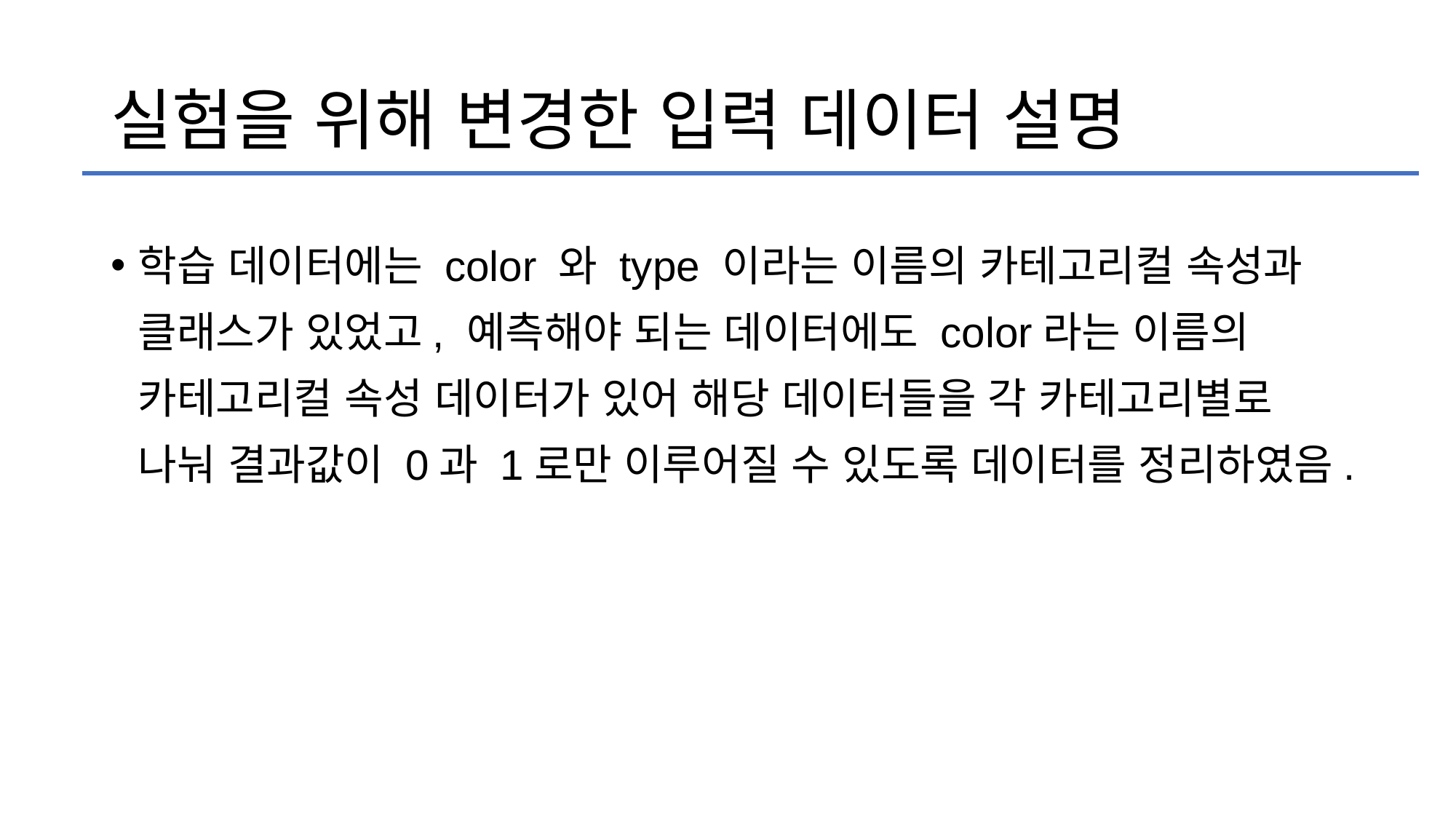

# 실험을 위해 변경한 입력 데이터 설명
학습 데이터에는 color 와 type 이라는 이름의 카테고리컬 속성과 클래스가 있었고, 예측해야 되는 데이터에도 color라는 이름의 카테고리컬 속성 데이터가 있어 해당 데이터들을 각 카테고리별로 나눠 결과값이 0과 1로만 이루어질 수 있도록 데이터를 정리하였음.